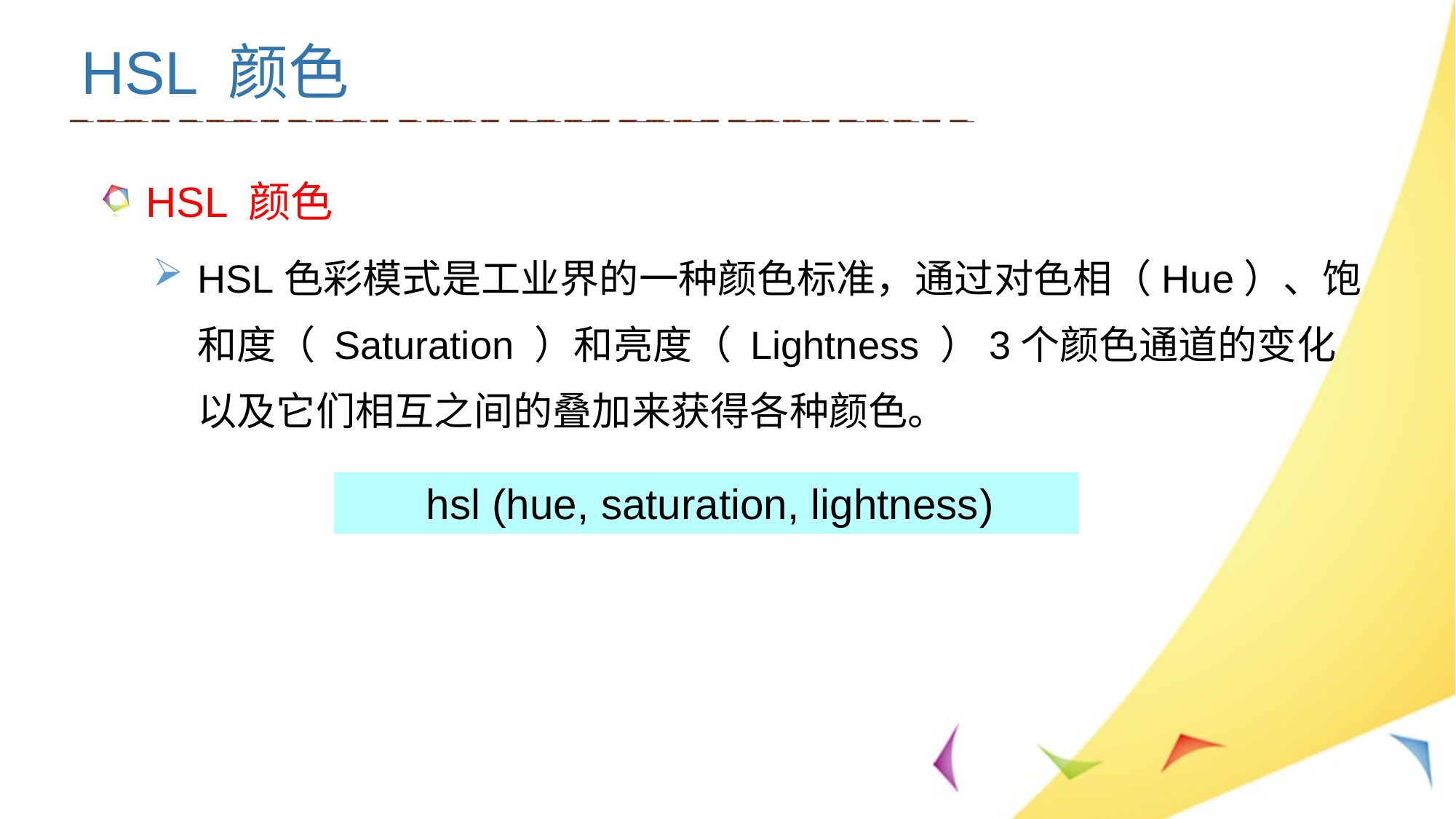

HSL 颜色
HSL 颜色
HSL色彩模式是工业界的一种颜色标准，通过对色相（Hue）、饱和度（ Saturation ）和亮度（ Lightness ）3个颜色通道的变化以及它们相互之间的叠加来获得各种颜色。

        hsl (hue, saturation, lightness)